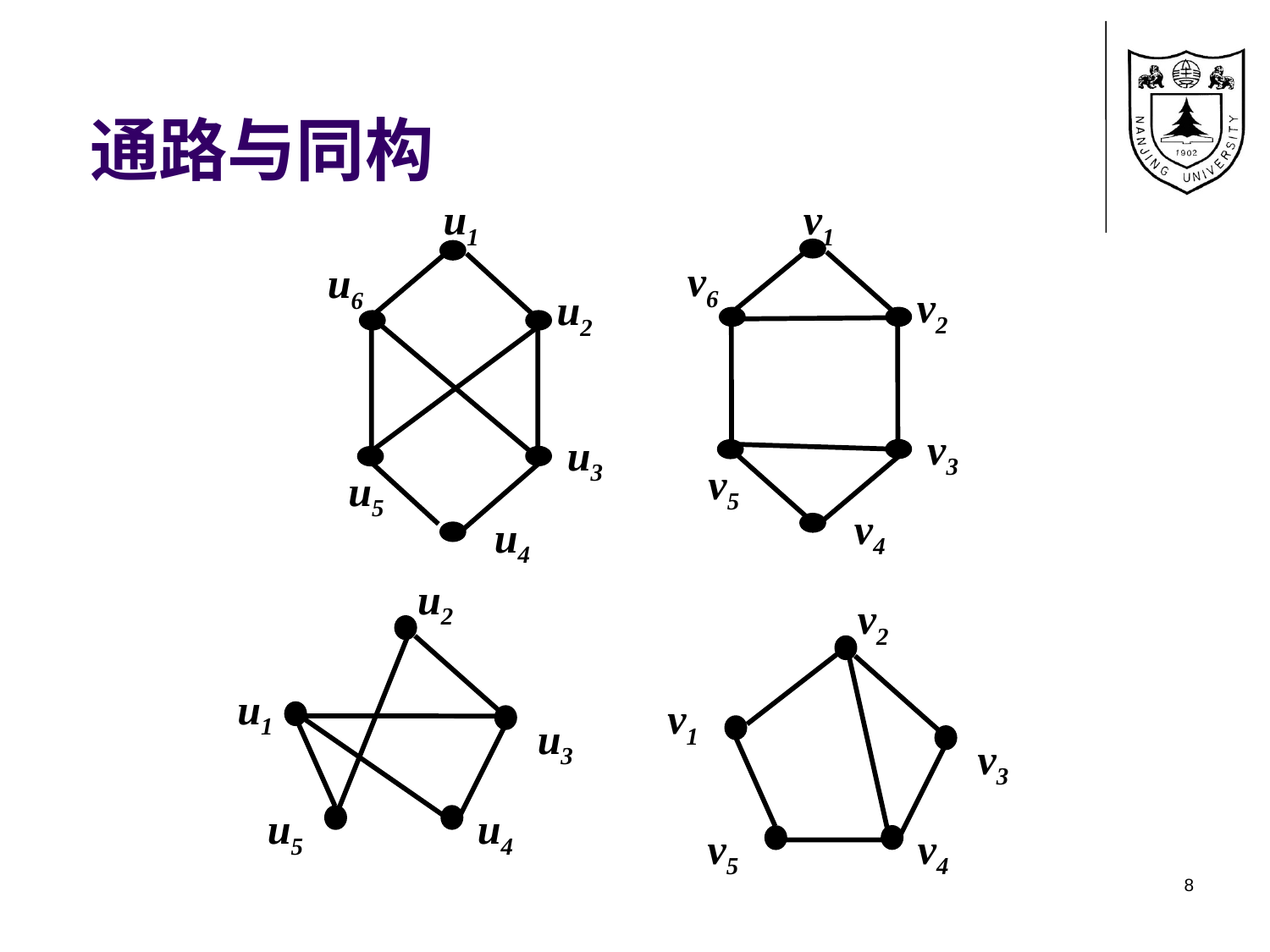

# 通路与同构
u1

u6

u2

u3

u5

u4

v1

v6

v2

v3

v5

v4

u2

u1

u3

u5
u4

v2

v1

v3

v5
v4

8